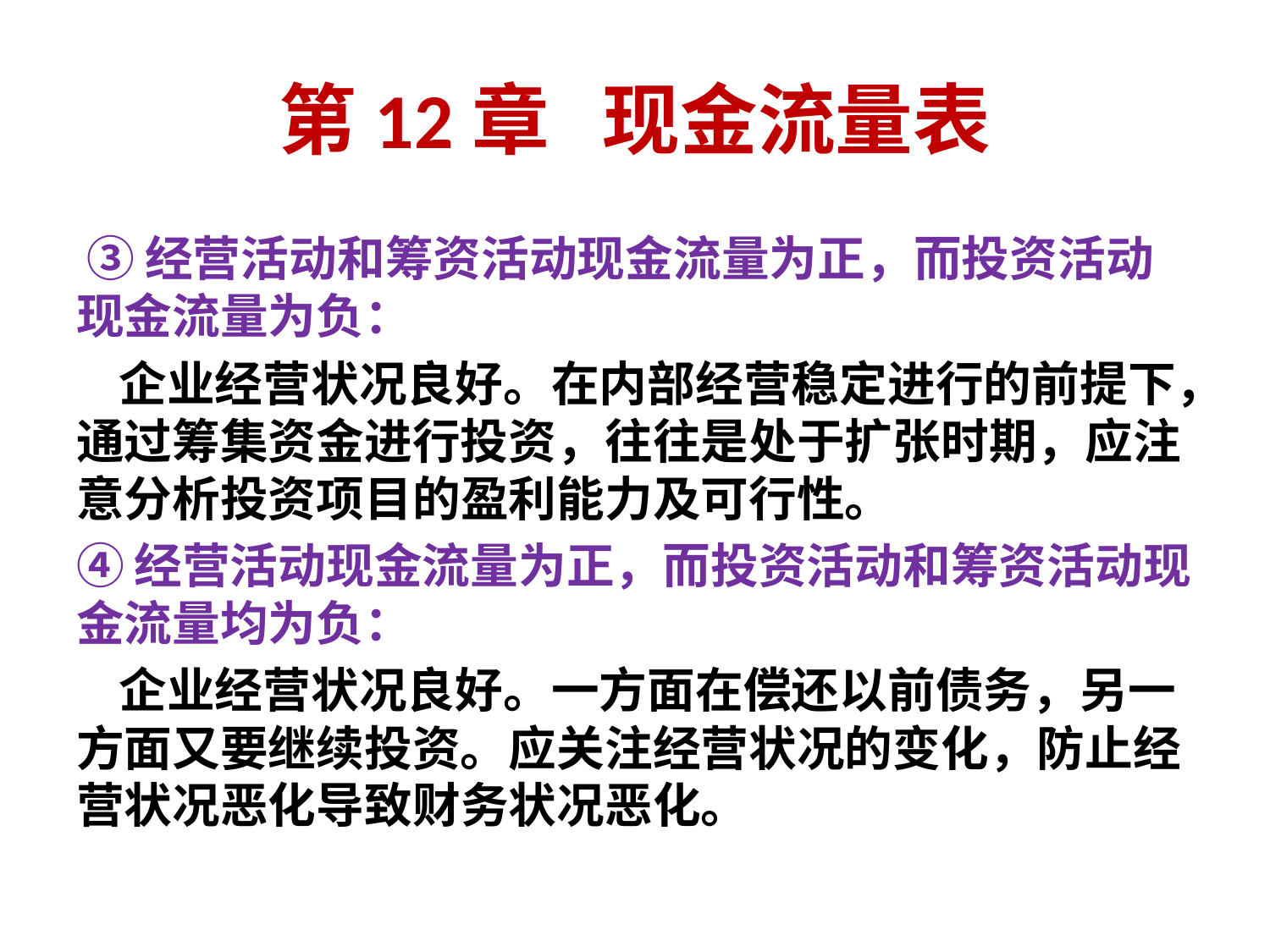

# 第12章   现金流量表
 ③经营活动和筹资活动现金流量为正，而投资活动现金流量为负：
   企业经营状况良好。在内部经营稳定进行的前提下，通过筹集资金进行投资，往往是处于扩张时期，应注意分析投资项目的盈利能力及可行性。
④经营活动现金流量为正，而投资活动和筹资活动现金流量均为负：
   企业经营状况良好。一方面在偿还以前债务，另一方面又要继续投资。应关注经营状况的变化，防止经营状况恶化导致财务状况恶化。